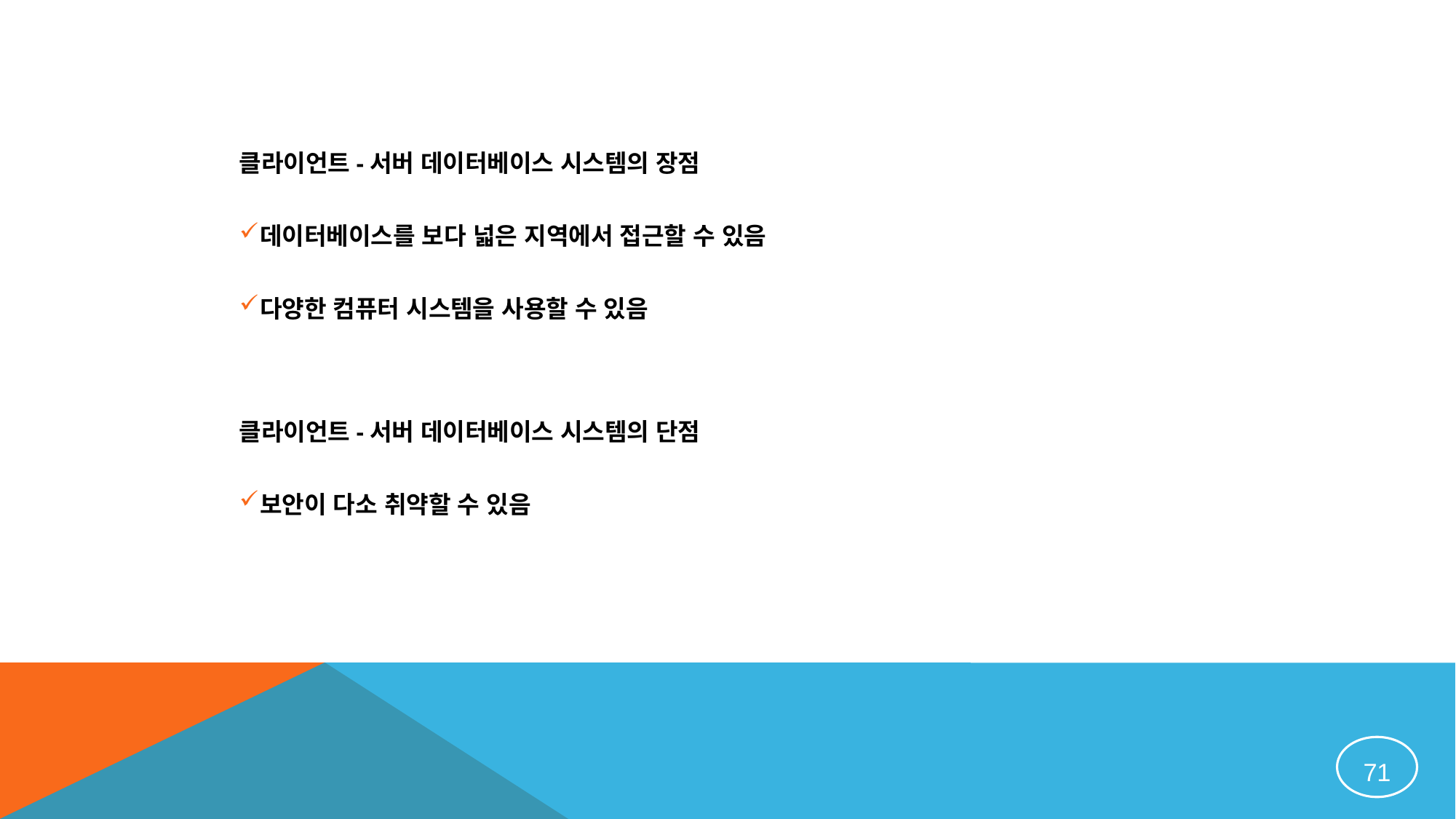

클라이언트-서버 데이터베이스 시스템의 장점
데이터베이스를 보다 넓은 지역에서 접근할 수 있음
다양한 컴퓨터 시스템을 사용할 수 있음

클라이언트-서버 데이터베이스 시스템의 단점
보안이 다소 취약할 수 있음
71